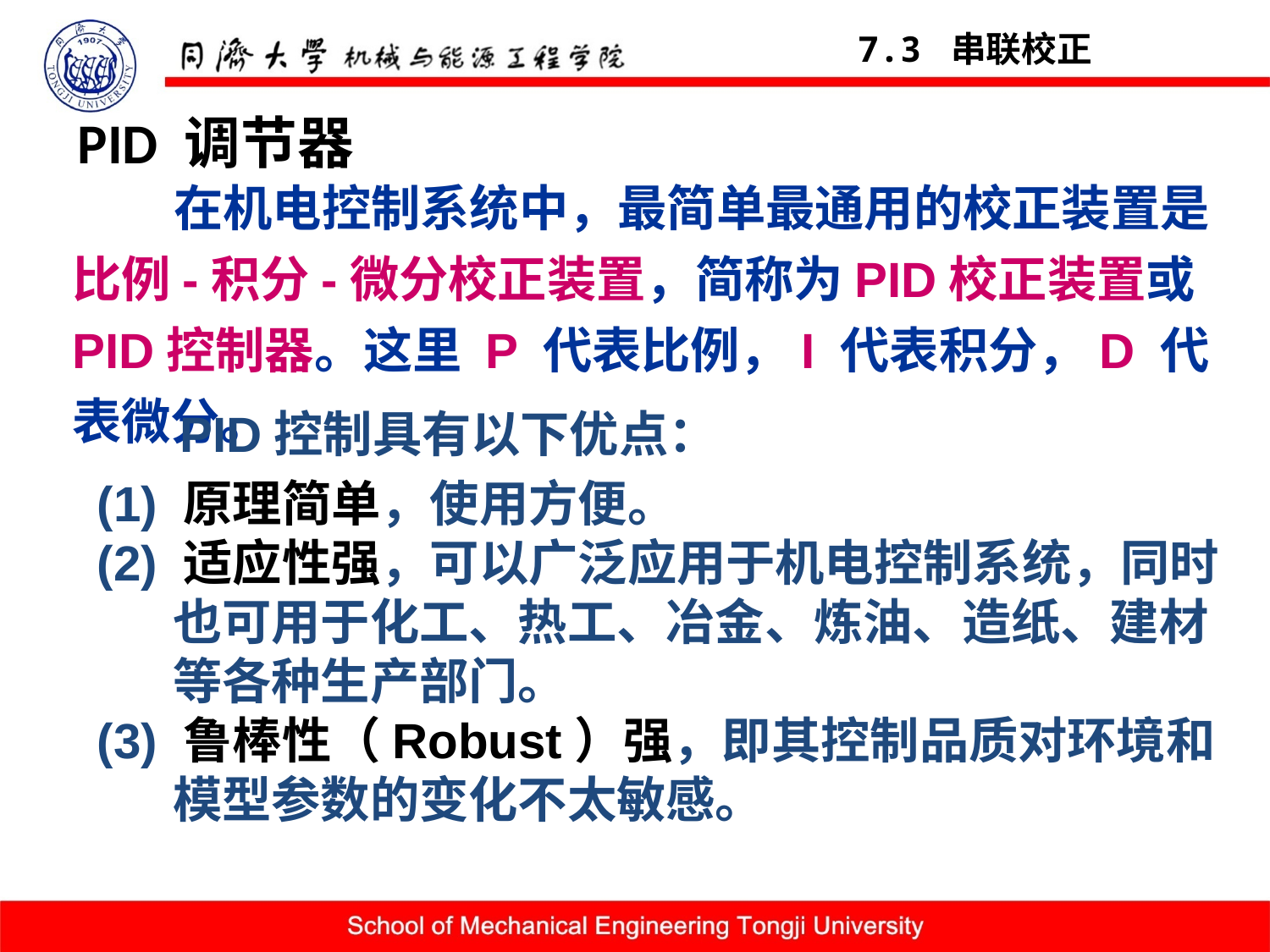

7.3 串联校正
# PID 调节器
        在机电控制系统中，最简单最通用的校正装置是比例-积分-微分校正装置，简称为PID校正装置或PID控制器。这里 P 代表比例，I 代表积分，D 代表微分。
      PID控制具有以下优点：
(1) 原理简单，使用方便。
(2) 适应性强，可以广泛应用于机电控制系统，同时也可用于化工、热工、冶金、炼油、造纸、建材等各种生产部门。
(3) 鲁棒性（Robust）强，即其控制品质对环境和模型参数的变化不太敏感。